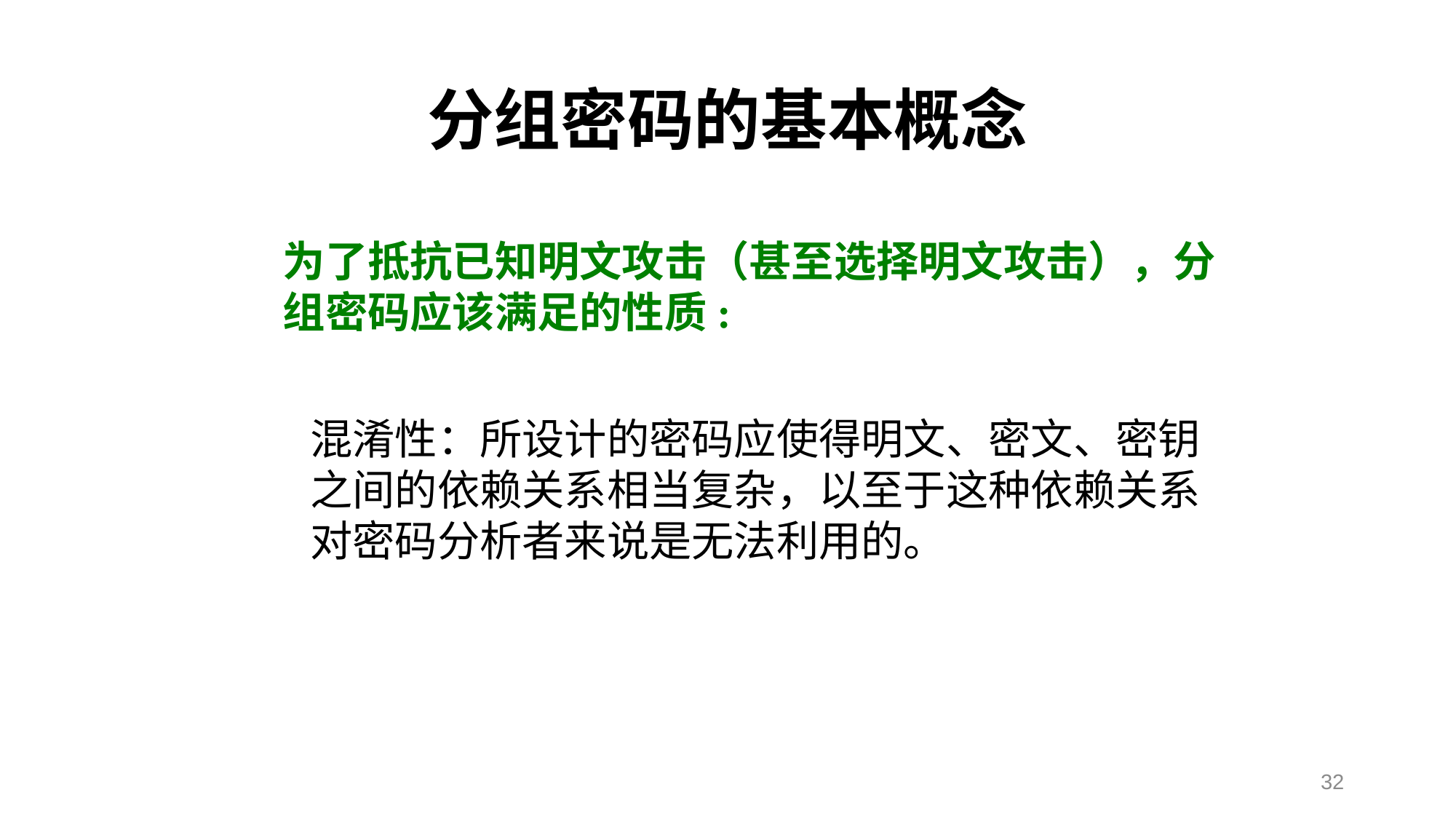

# 分组密码的基本概念
为了抵抗已知明文攻击（甚至选择明文攻击），分组密码应该满足的性质:

混淆性：所设计的密码应使得明文、密文、密钥之间的依赖关系相当复杂，以至于这种依赖关系对密码分析者来说是无法利用的。
32